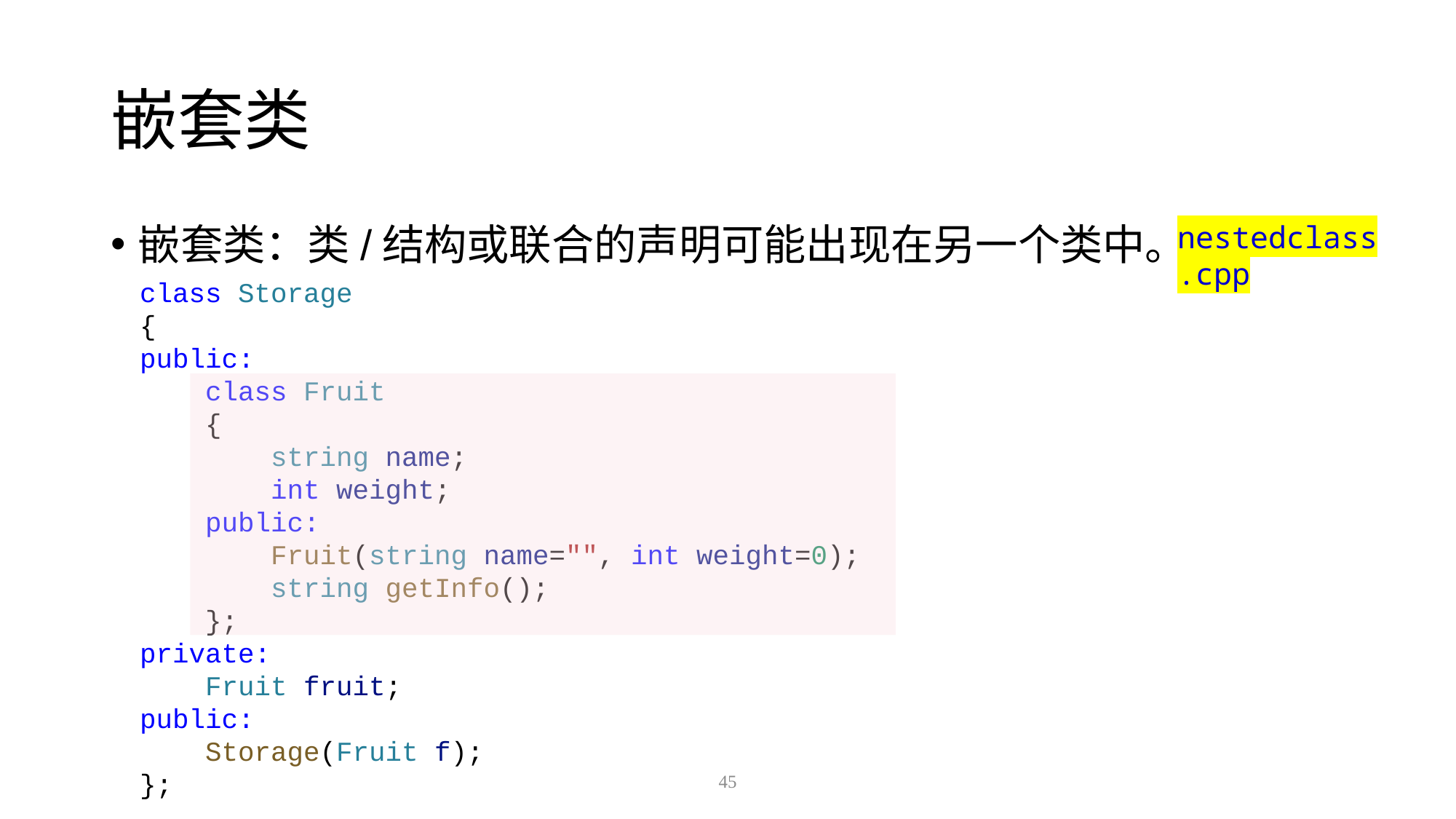

# 嵌套类
nestedclass.cpp
嵌套类：类/结构或联合的声明可能出现在另一个类中。

class Storage
{
public:
    class Fruit
    {
        string name;
        int weight;
    public:
        Fruit(string name="", int weight=0);
        string getInfo();
    };
private:
    Fruit fruit;
public:
    Storage(Fruit f);
};

45